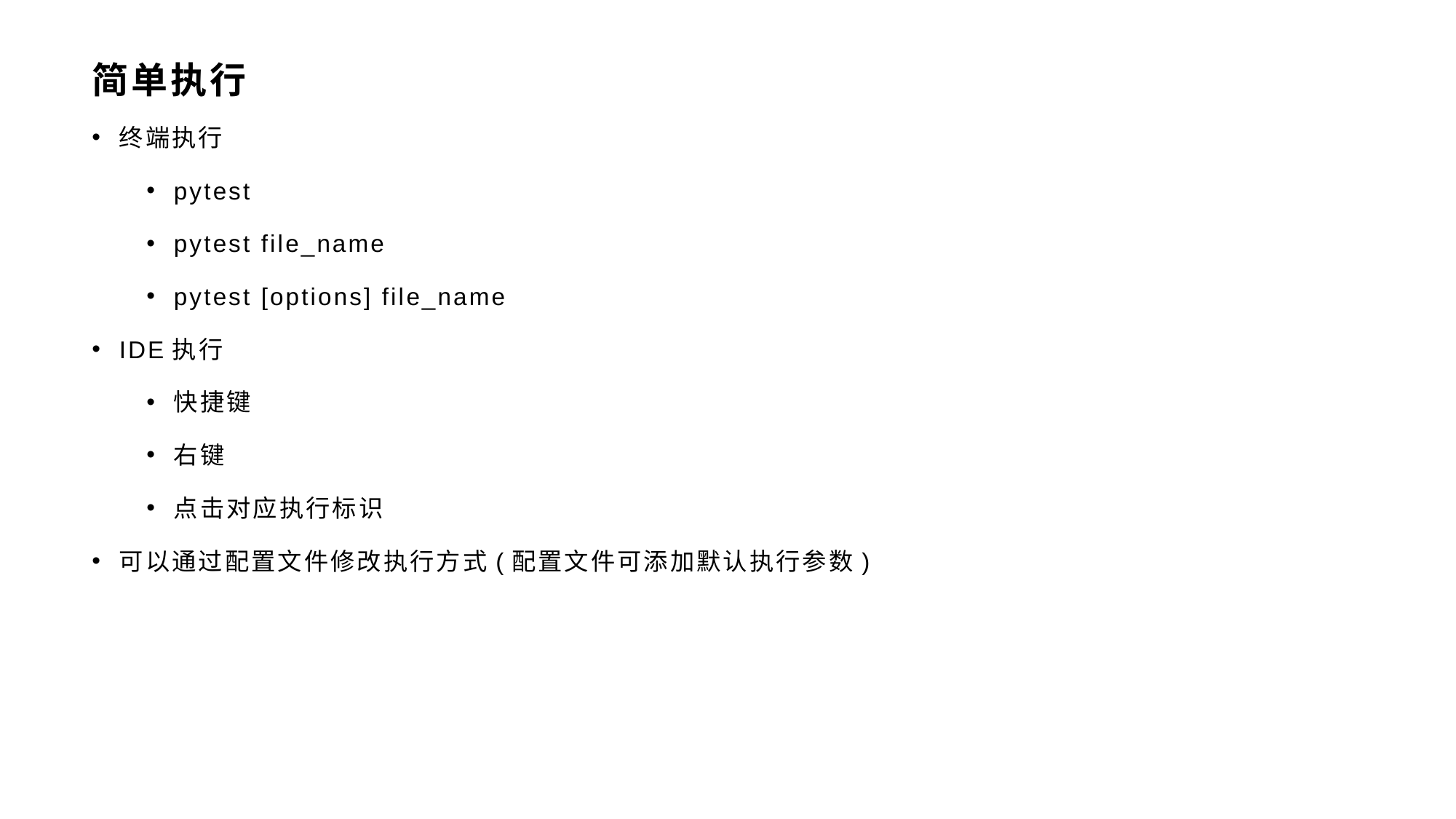

# 简单执行
终端执行
pytest
pytest file_name
pytest [options] file_name
IDE执行
快捷键
右键
点击对应执行标识
可以通过配置文件修改执行方式(配置文件可添加默认执行参数)